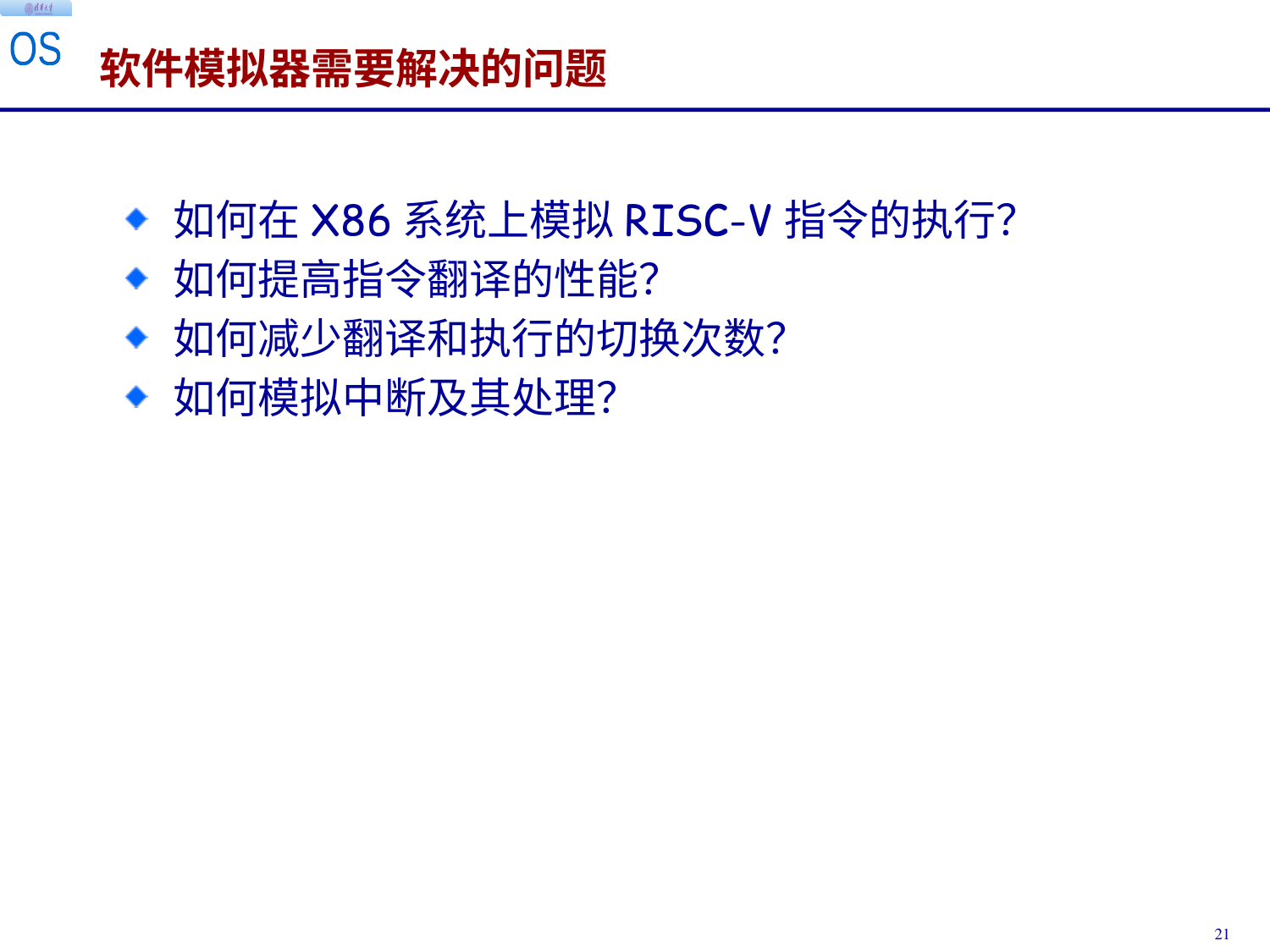

# 软件模拟器需要解决的问题
如何在X86系统上模拟RISC-V指令的执行？
如何提高指令翻译的性能？
如何减少翻译和执行的切换次数？
如何模拟中断及其处理？